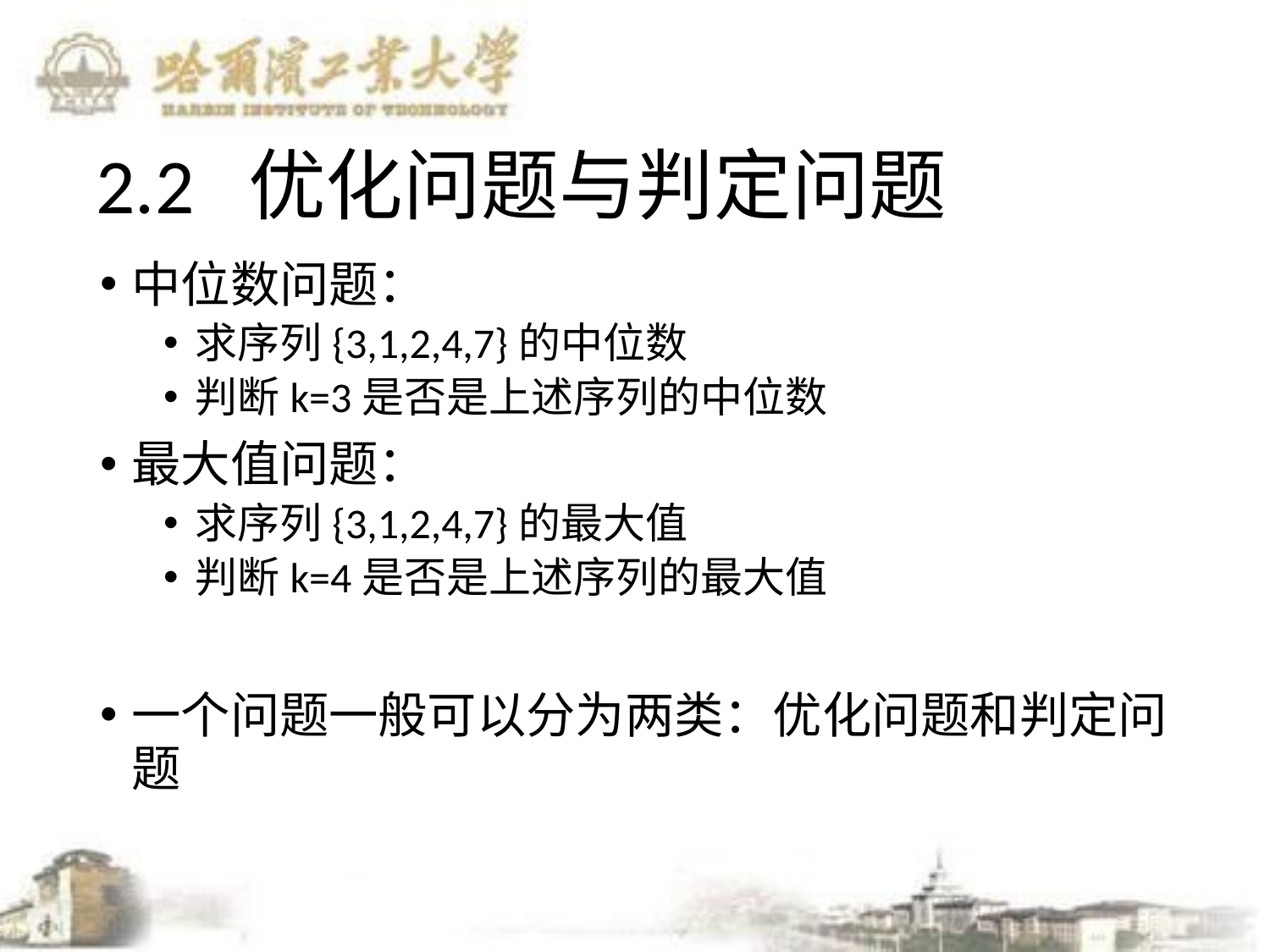

# 2.2  优化问题与判定问题
中位数问题：
求序列{3,1,2,4,7}的中位数
判断k=3是否是上述序列的中位数
最大值问题：
求序列{3,1,2,4,7}的最大值
判断k=4是否是上述序列的最大值

一个问题一般可以分为两类：优化问题和判定问题